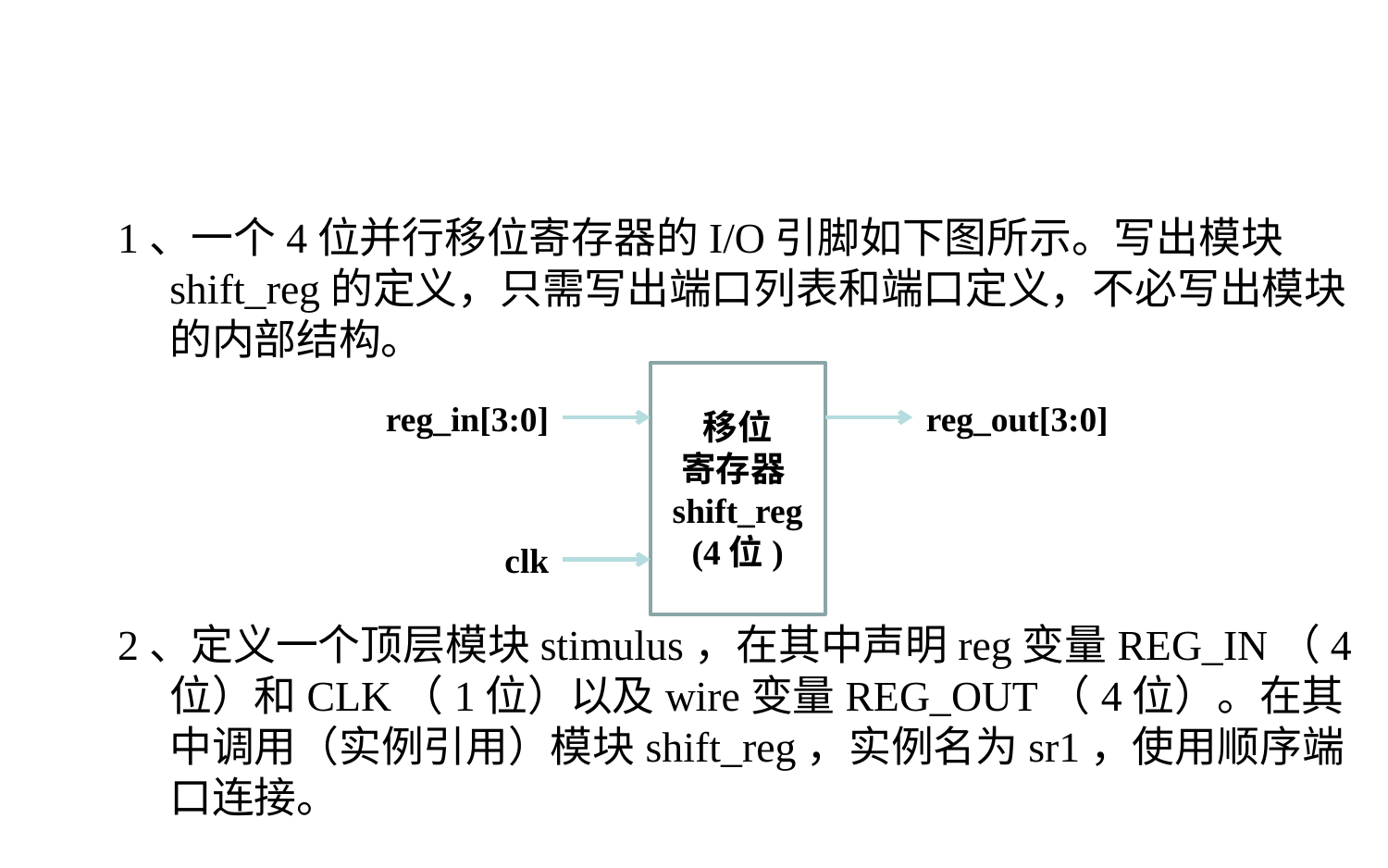

1、一个4位并行移位寄存器的I/O引脚如下图所示。写出模块shift_reg的定义，只需写出端口列表和端口定义，不必写出模块的内部结构。

2、定义一个顶层模块stimulus，在其中声明reg变量REG_IN（4位）和CLK（1位）以及wire变量REG_OUT（4位）。在其中调用（实例引用）模块shift_reg，实例名为sr1，使用顺序端口连接。

reg_in[3:0]
移位
寄存器shift_reg
(4位)
reg_out[3:0]
clk